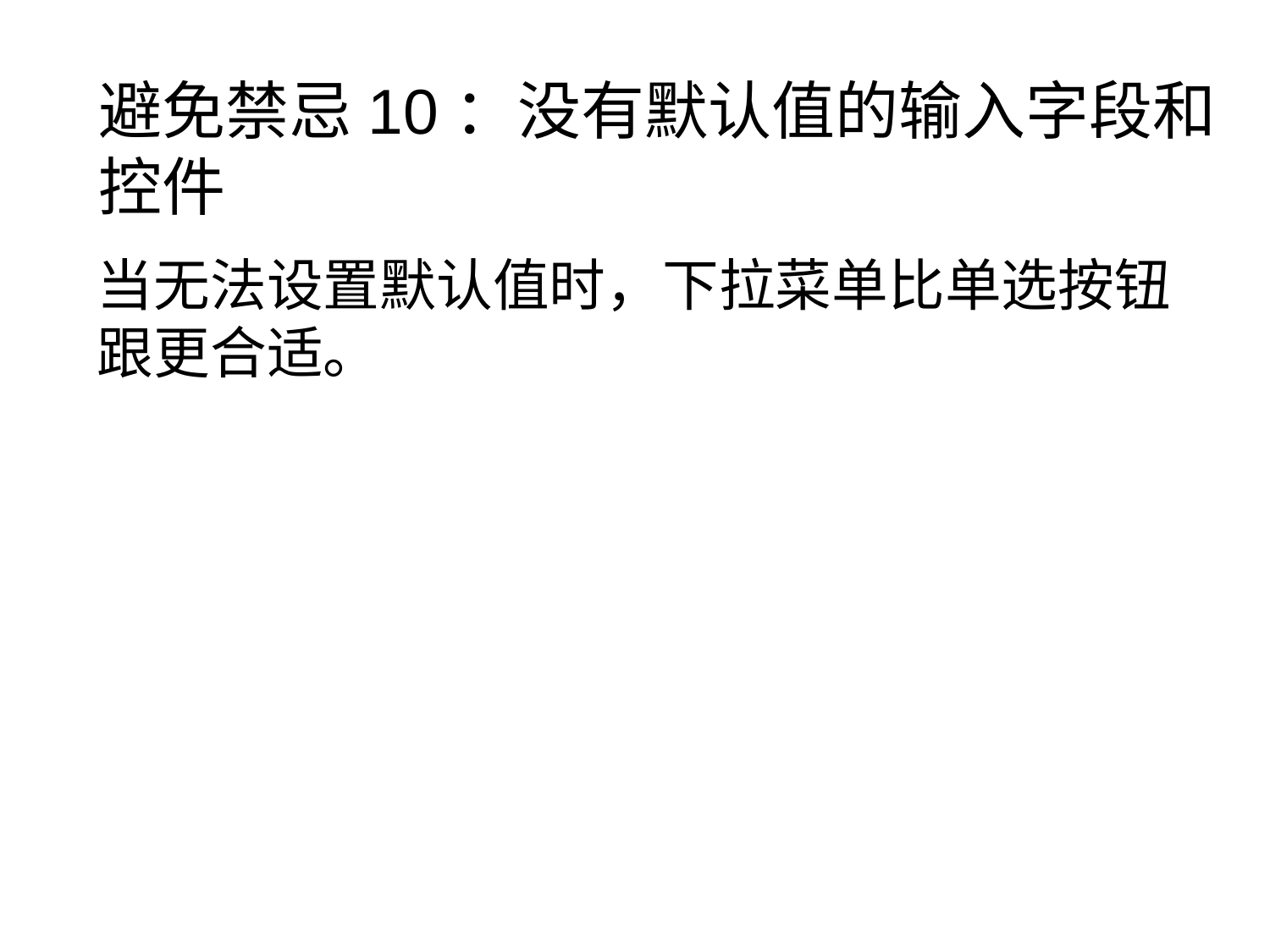

避免禁忌10：没有默认值的输入字段和控件
当无法设置默认值时，下拉菜单比单选按钮跟更合适。